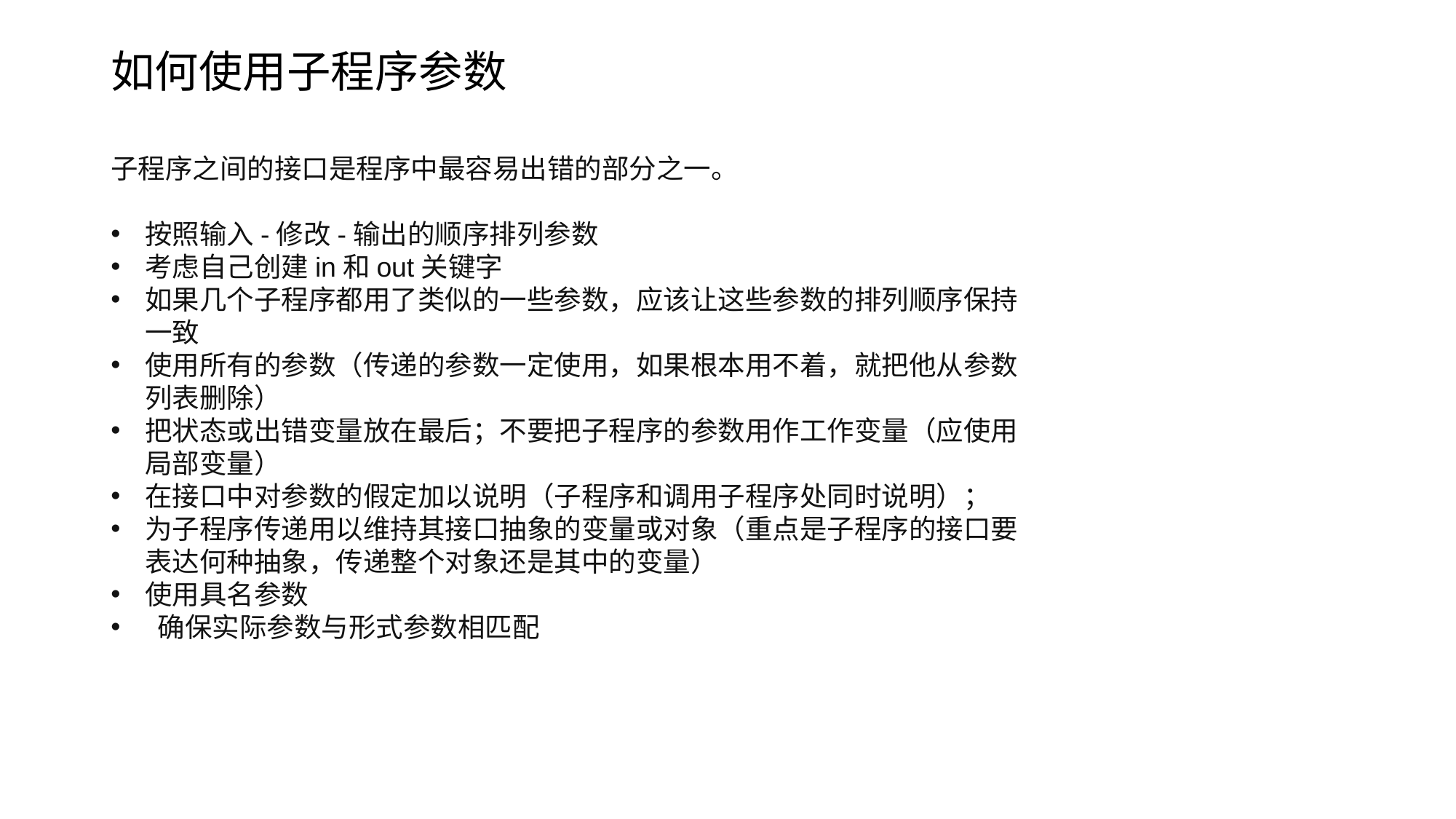

# 如何使用子程序参数
子程序之间的接口是程序中最容易出错的部分之一。

按照输入-修改-输出的顺序排列参数
考虑自己创建in和out关键字
如果几个子程序都用了类似的一些参数，应该让这些参数的排列顺序保持一致
使用所有的参数（传递的参数一定使用，如果根本用不着，就把他从参数列表删除）
把状态或出错变量放在最后；不要把子程序的参数用作工作变量（应使用局部变量）
在接口中对参数的假定加以说明（子程序和调用子程序处同时说明）；
为子程序传递用以维持其接口抽象的变量或对象（重点是子程序的接口要表达何种抽象，传递整个对象还是其中的变量）
使用具名参数
 确保实际参数与形式参数相匹配